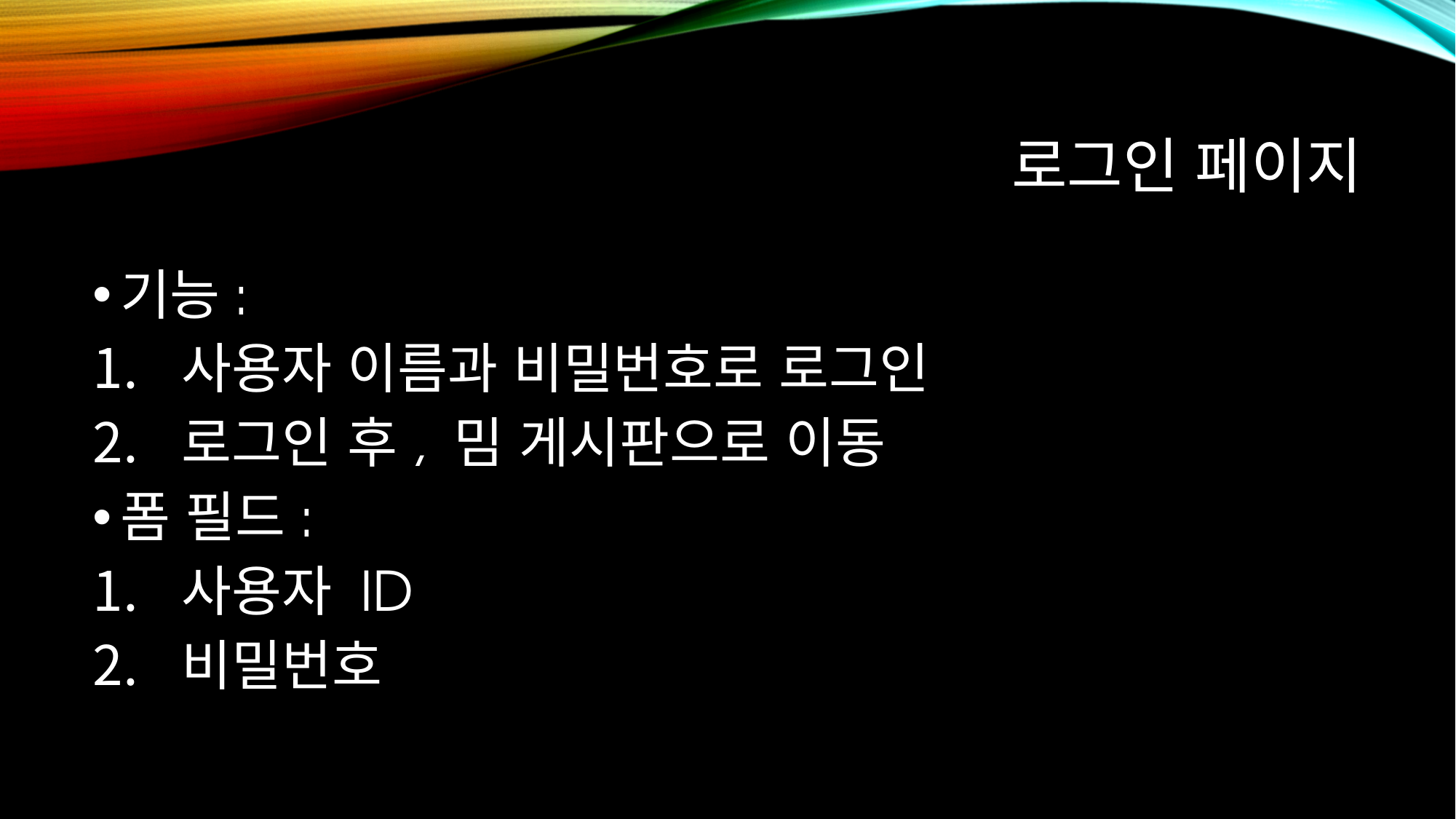

# 로그인 페이지
기능:
사용자 이름과 비밀번호로 로그인
로그인 후, 밈 게시판으로 이동
폼 필드:
사용자 ID
비밀번호